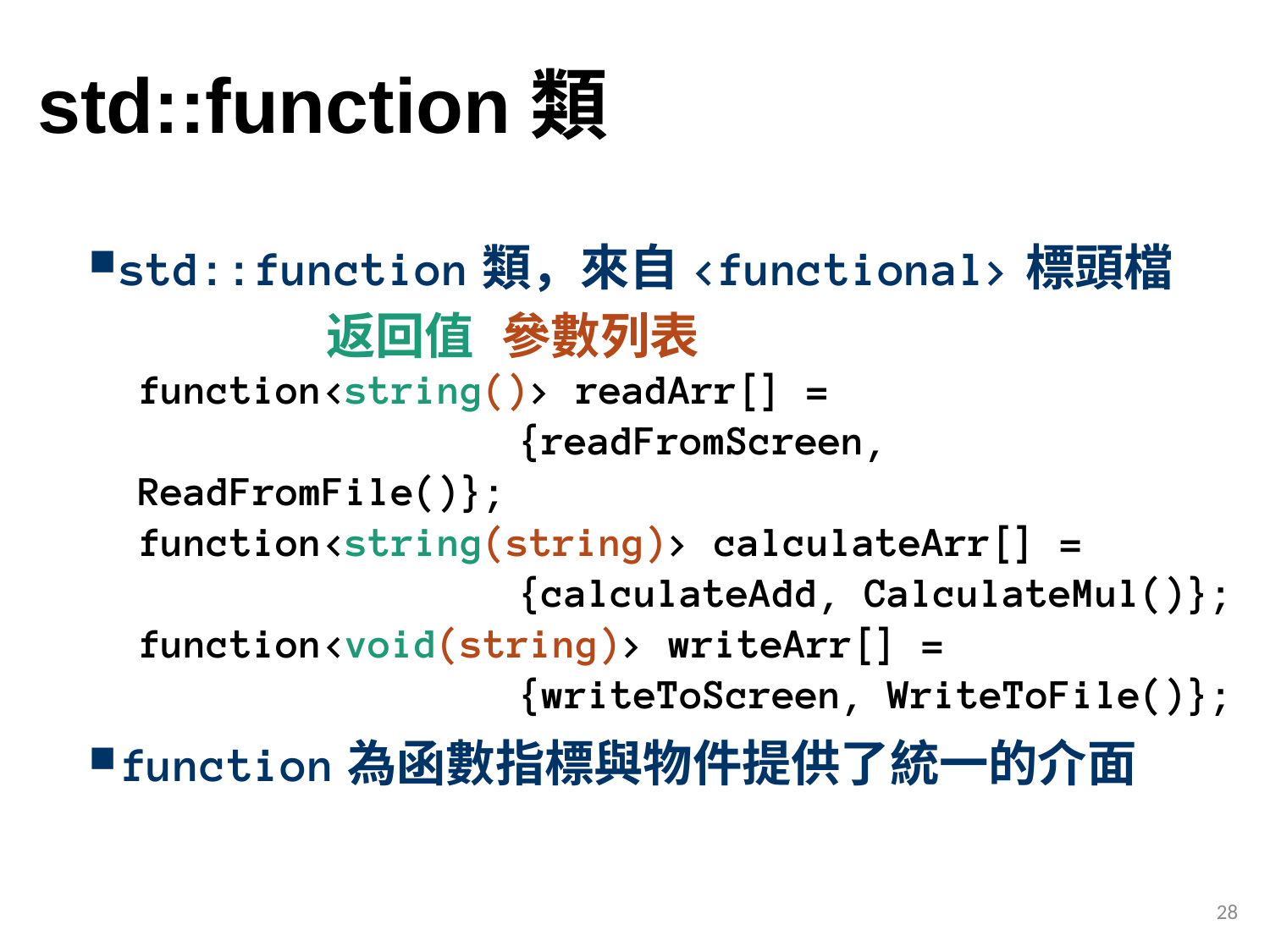

# std::function類
std::function類，來自<functional>標頭檔

function為函數指標與物件提供了統一的介面

返回值
參數列表
function<string()> readArr[] =
			{readFromScreen, ReadFromFile()};
function<string(string)> calculateArr[] =
			{calculateAdd, CalculateMul()};
function<void(string)> writeArr[] =
			{writeToScreen, WriteToFile()};

28